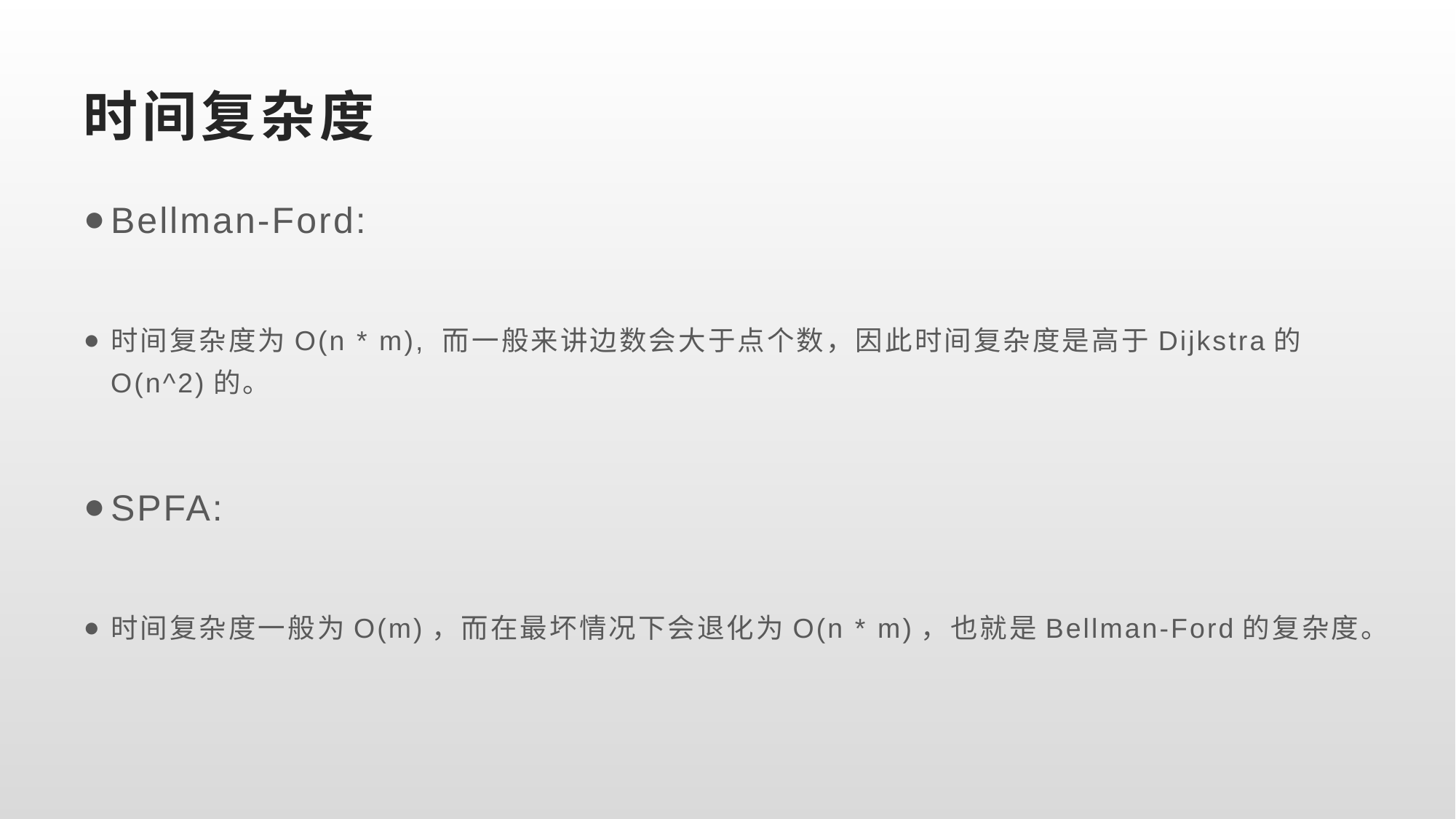

# 时间复杂度
Bellman-Ford:

时间复杂度为O(n * m), 而一般来讲边数会大于点个数，因此时间复杂度是高于Dijkstra的O(n^2)的。

SPFA:

时间复杂度一般为O(m)，而在最坏情况下会退化为O(n * m)，也就是Bellman-Ford的复杂度。